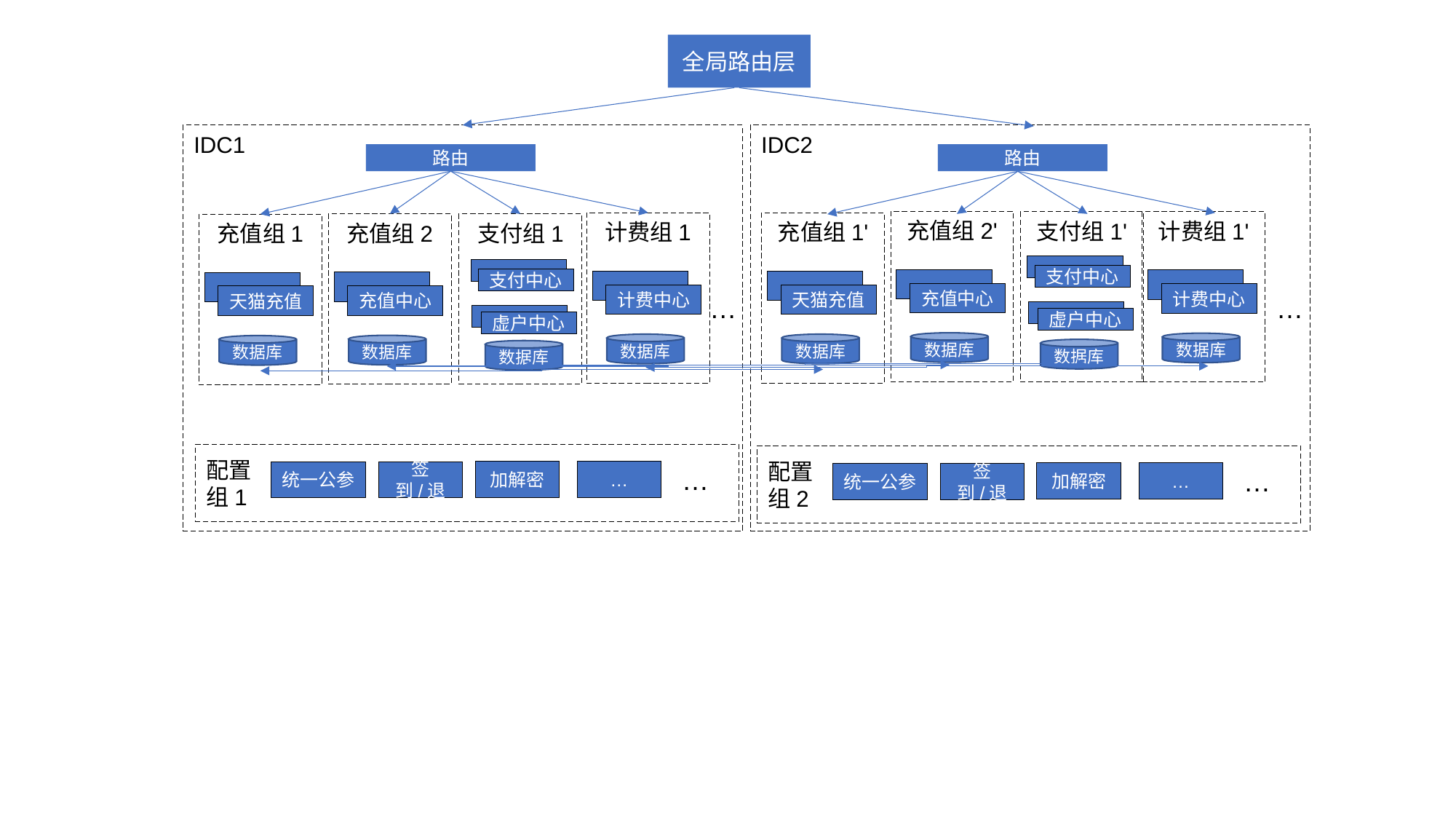

全局路由层
IDC2
IDC1
路由
路由
充值组2'
支付组1'
计费组1'
计费组1
充值组1'
充值组2
支付组1
充值组1

支付中心

虚户中心

支付中心

虚户中心

充值中心
计费中心
计费中心
天猫充值
充值中心
…
…
天猫充值
数据库
数据库
数据库
数据库
数据库
数据库
数据库
数据库
配置
组1
配置
组2
…
…
…
加解密
统一公参
签到/退
…
加解密
统一公参
签到/退